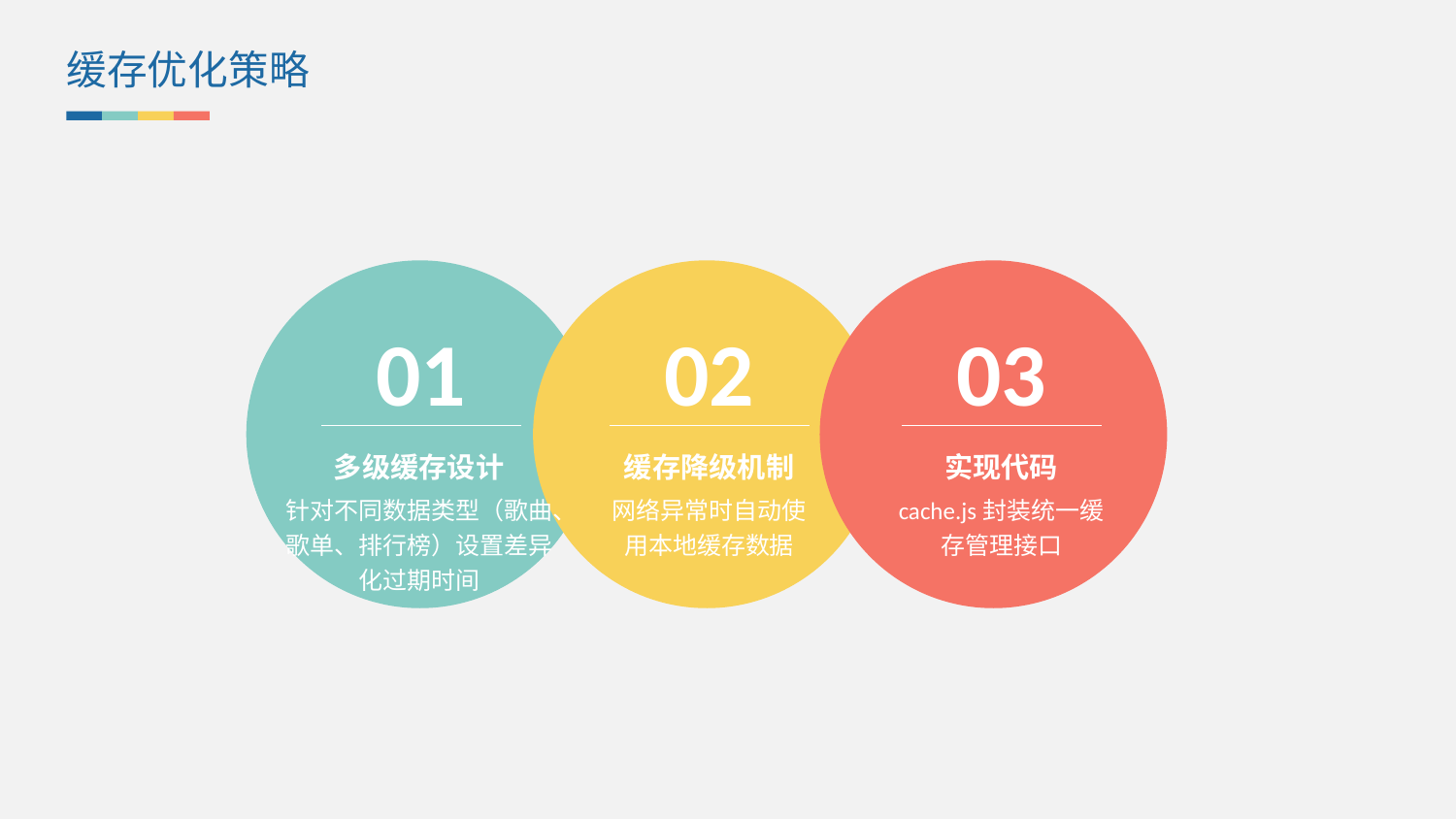

缓存优化策略

01
02
03
缓存降级机制
网络异常时自动使用本地缓存数据
实现代码
cache.js封装统一缓存管理接口
多级缓存设计
针对不同数据类型（歌曲、歌单、排行榜）设置差异化过期时间